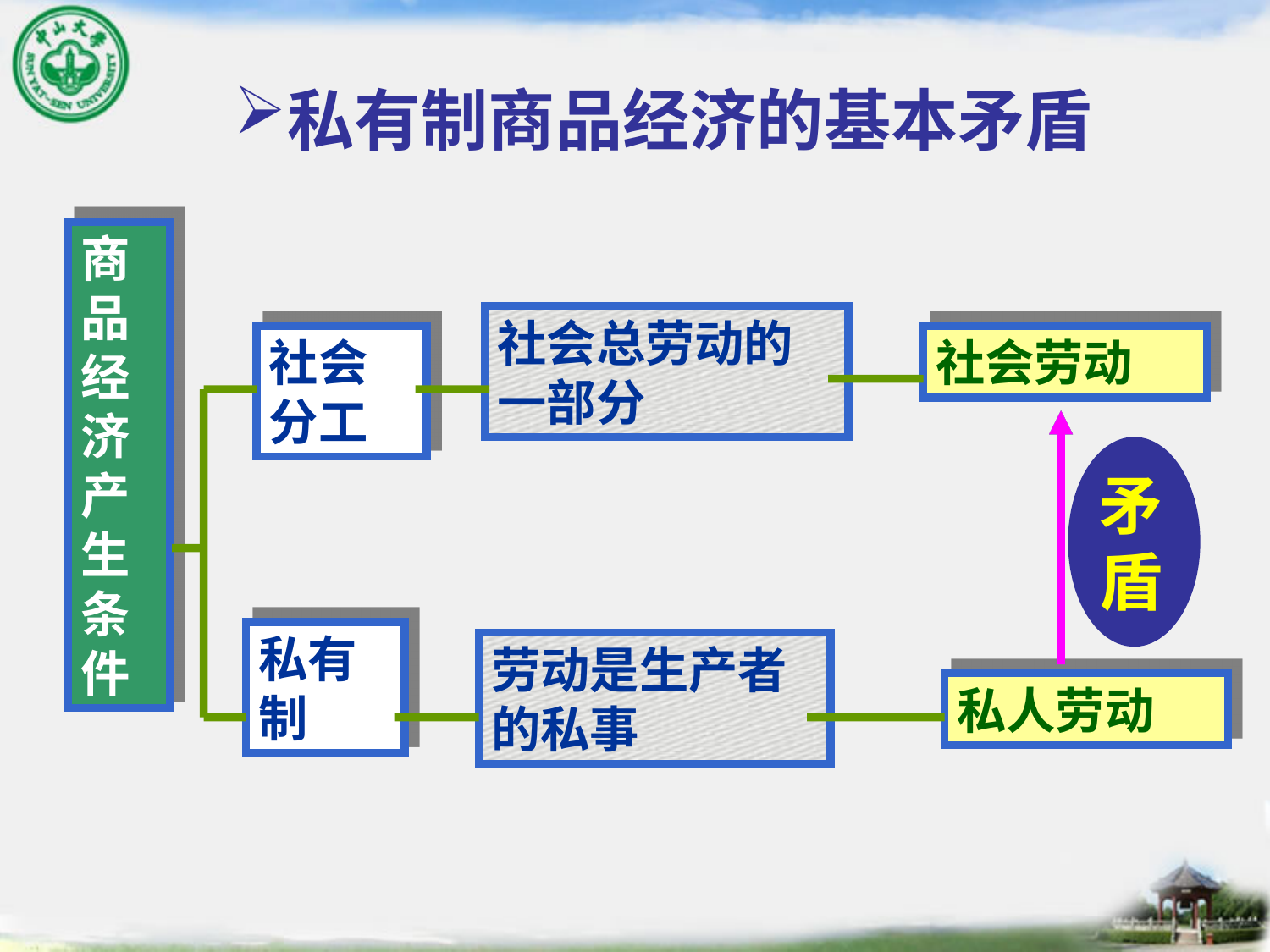

# 私有制商品经济的基本矛盾
商品经济产生条件
社会总劳动的一部分
社会分工
社会劳动

矛
盾

私有制
劳动是生产者的私事
私人劳动